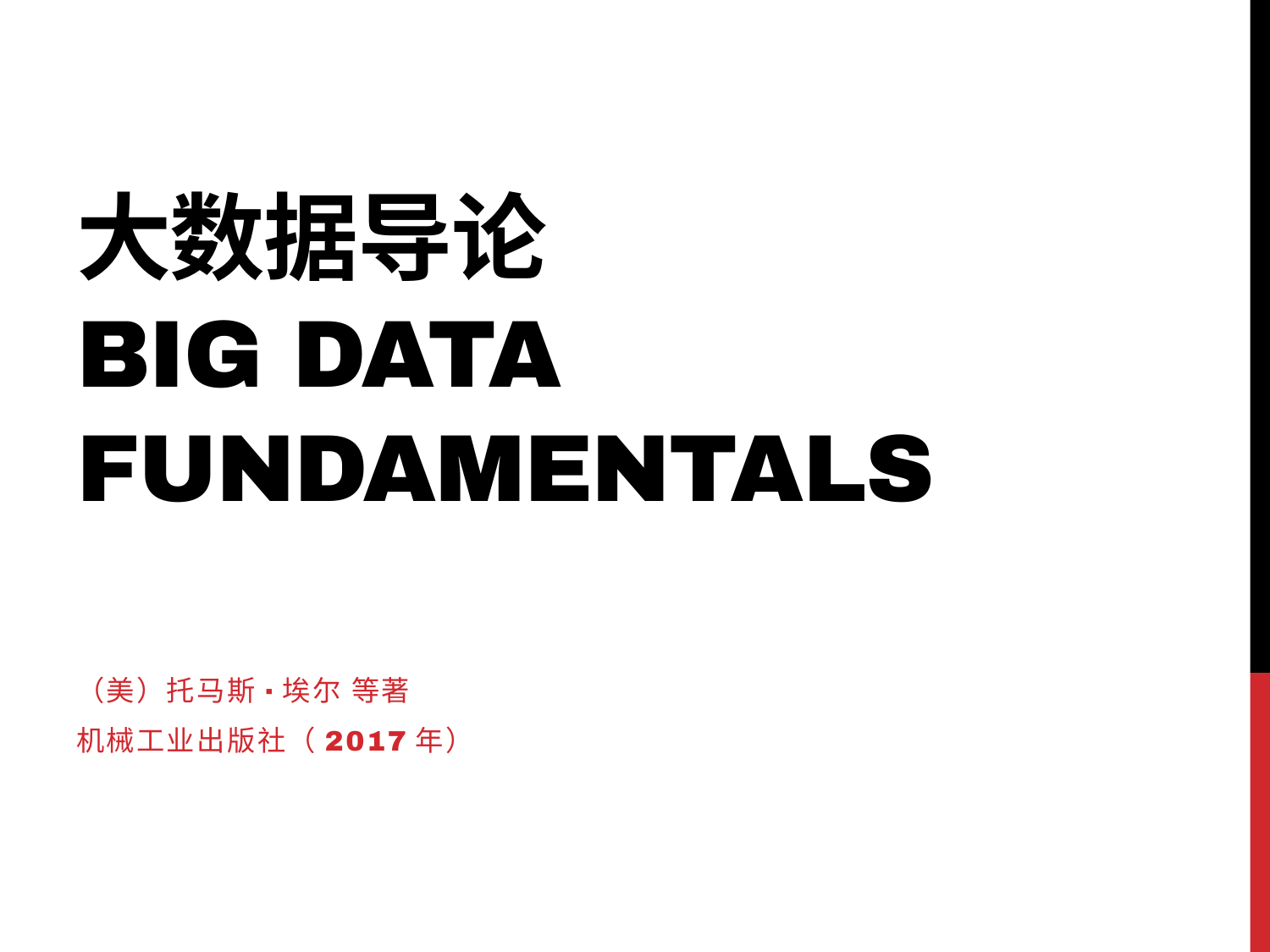

# 大数据导论 Big data fundamentals
（美）托马斯·埃尔 等著
机械工业出版社（2017年）